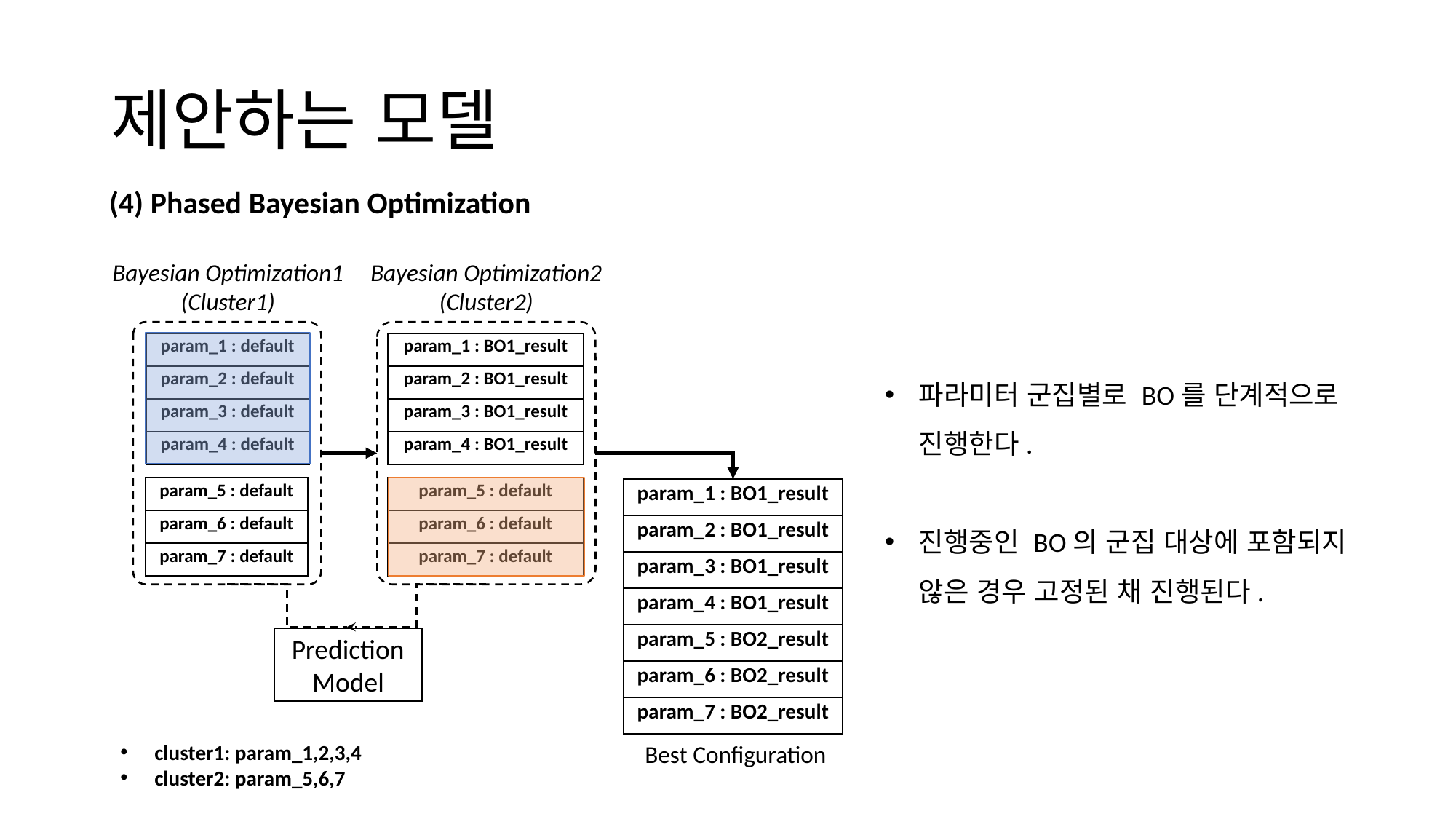

# 제안하는 모델
(4) Phased Bayesian Optimization
Bayesian Optimization1
(Cluster1)
Bayesian Optimization2
(Cluster2)
Prediction
Model

| param\_1 : default |
| --- |
| param\_2 : default |
| param\_3 : default |
| param\_4 : default |
| param\_1 : BO1\_result |
| --- |
| param\_2 : BO1\_result |
| param\_3 : BO1\_result |
| param\_4 : BO1\_result |
파라미터 군집별로 BO를 단계적으로 진행한다.

진행중인 BO의 군집 대상에 포함되지 않은 경우 고정된 채 진행된다.

| param\_5 : default |
| --- |
| param\_6 : default |
| param\_7 : default |
| param\_5 : default |
| --- |
| param\_6 : default |
| param\_7 : default |

| param\_1 : BO1\_result |
| --- |
| param\_2 : BO1\_result |
| param\_3 : BO1\_result |
| param\_4 : BO1\_result |
| param\_5 : BO2\_result |
| param\_6 : BO2\_result |
| param\_7 : BO2\_result |
cluster1: param_1,2,3,4
cluster2: param_5,6,7
Best Configuration